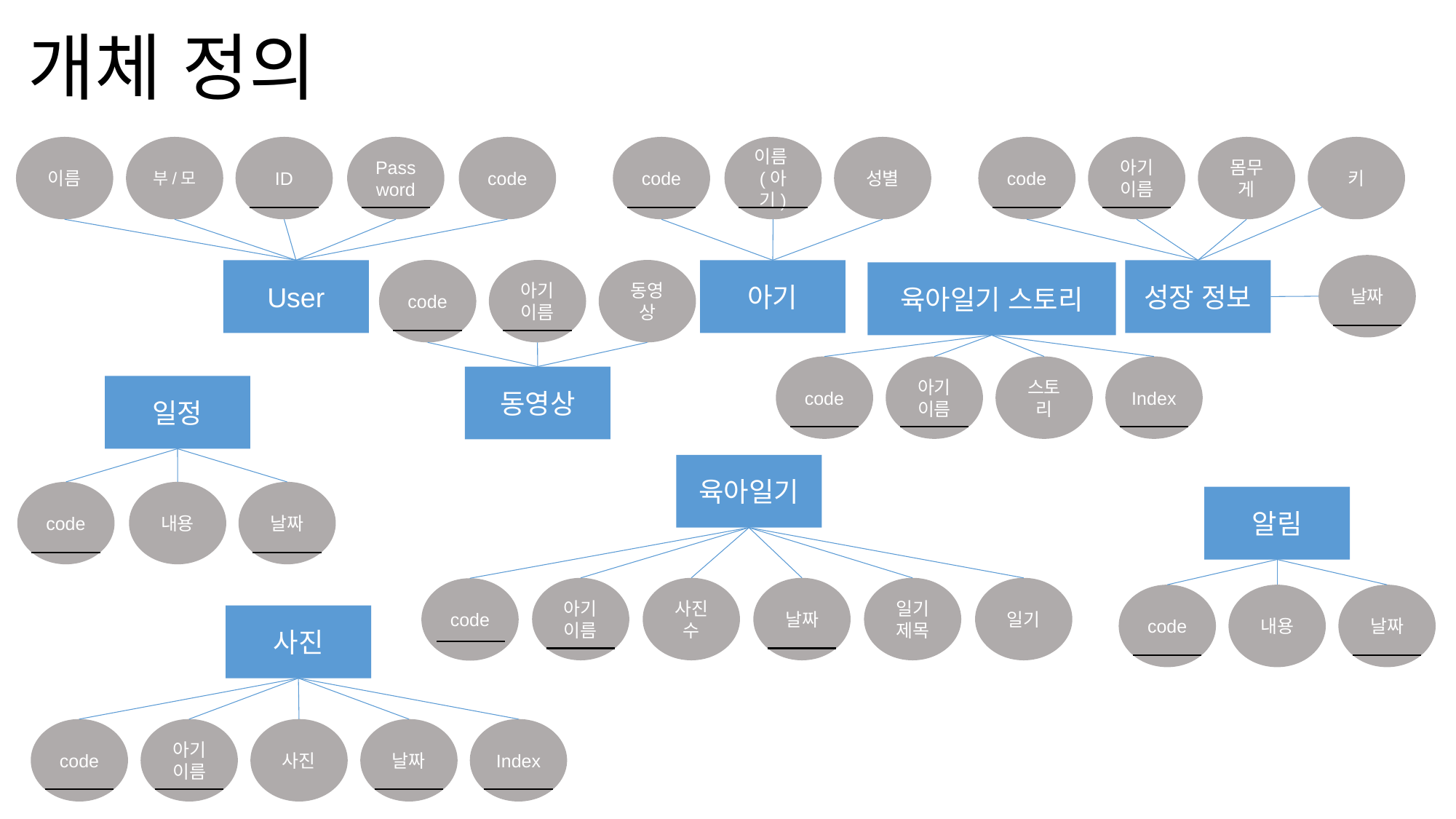

개체 정의
code
아기 이름
몸무게
키
이름
부/모
ID
Password
code
이름(아기)
성별
code
날짜
code
아기 이름
동영상
User
아기
성장 정보
육아일기 스토리
code
아기 이름
스토리
Index
동영상
일정
육아일기
내용
날짜
code
알림
아기 이름
사진 수
날짜
일기
제목
일기
code
code
내용
날짜
사진
code
아기 이름
사진
날짜
Index